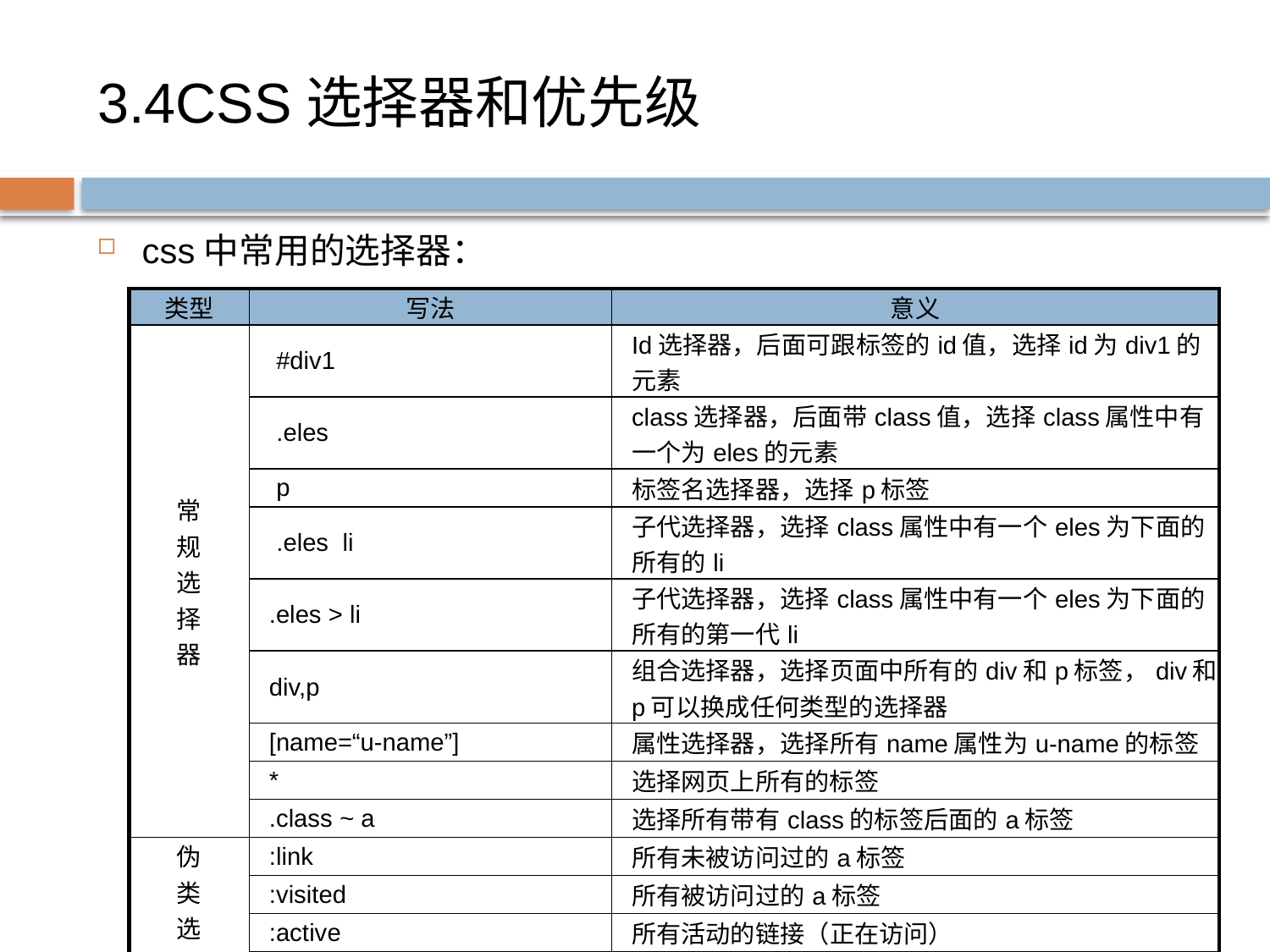

# 3.4CSS选择器和优先级
css中常用的选择器：
| 类型 | 写法 | 意义 |
| --- | --- | --- |
| 常 规 选 择 器 | #div1 | Id选择器，后面可跟标签的id值，选择id为div1的元素 |
|  | .eles | class选择器，后面带class值，选择class属性中有一个为eles的元素 |
|  | p | 标签名选择器，选择p标签 |
|  | .eles li | 子代选择器，选择class属性中有一个eles为下面的所有的li |
|  | .eles > li | 子代选择器，选择class属性中有一个eles为下面的所有的第一代li |
|  | div,p | 组合选择器，选择页面中所有的div和p标签，div和p可以换成任何类型的选择器 |
|  | [name=“u-name”] | 属性选择器，选择所有name属性为u-name的标签 |
|  | \* | 选择网页上所有的标签 |
|  | .class ~ a | 选择所有带有class的标签后面的a标签 |
| 伪 类 选 择 器 | :link | 所有未被访问过的a标签 |
|  | :visited | 所有被访问过的a标签 |
|  | :active | 所有活动的链接（正在访问） |
|  | :hover | 当前指针放到某个元素上 |